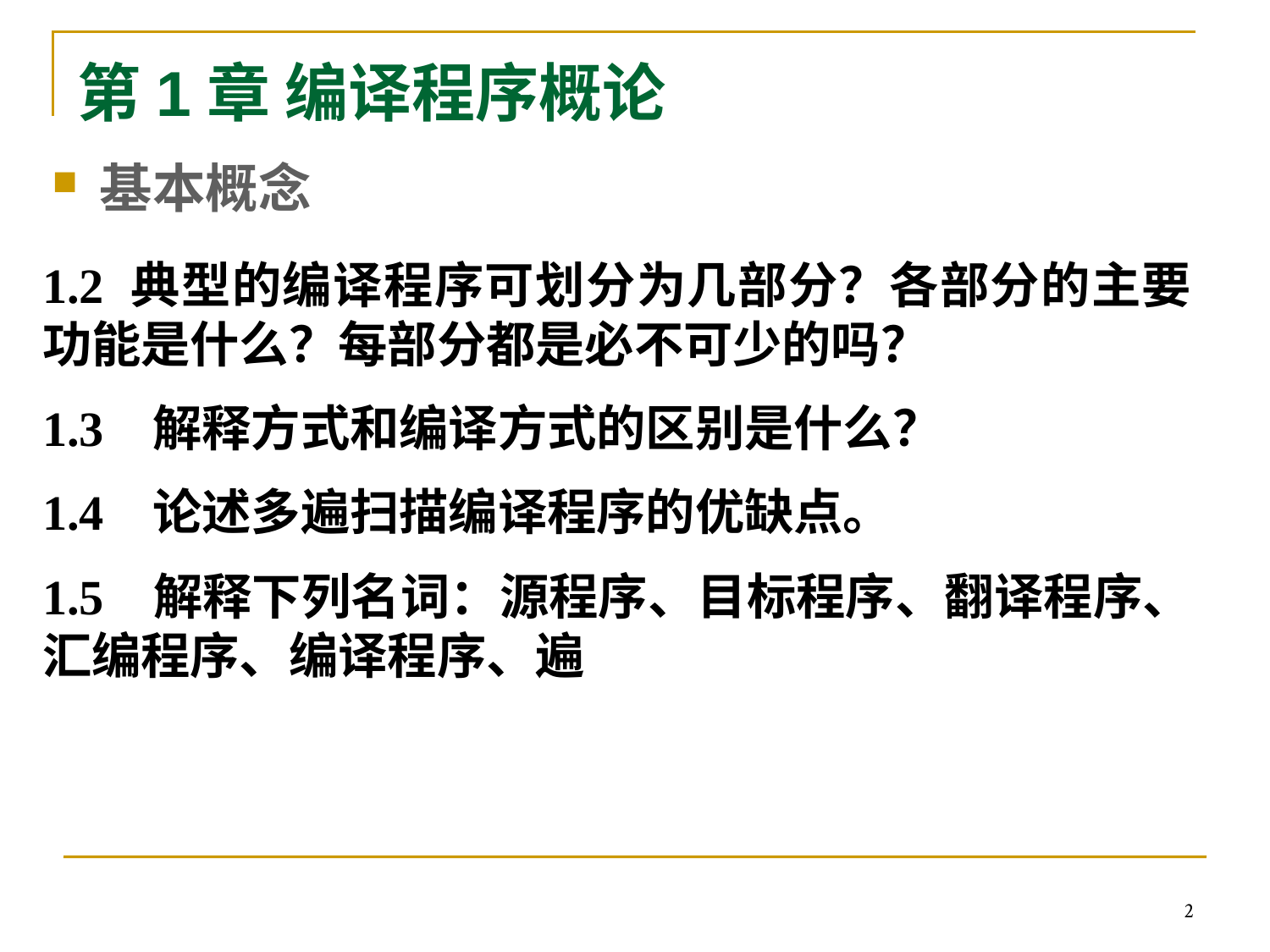

第1章 编译程序概论
基本概念

1.2 典型的编译程序可划分为几部分？各部分的主要功能是什么？每部分都是必不可少的吗？
1.3   解释方式和编译方式的区别是什么？
1.4   论述多遍扫描编译程序的优缺点。
1.5   解释下列名词：源程序、目标程序、翻译程序、汇编程序、编译程序、遍
2